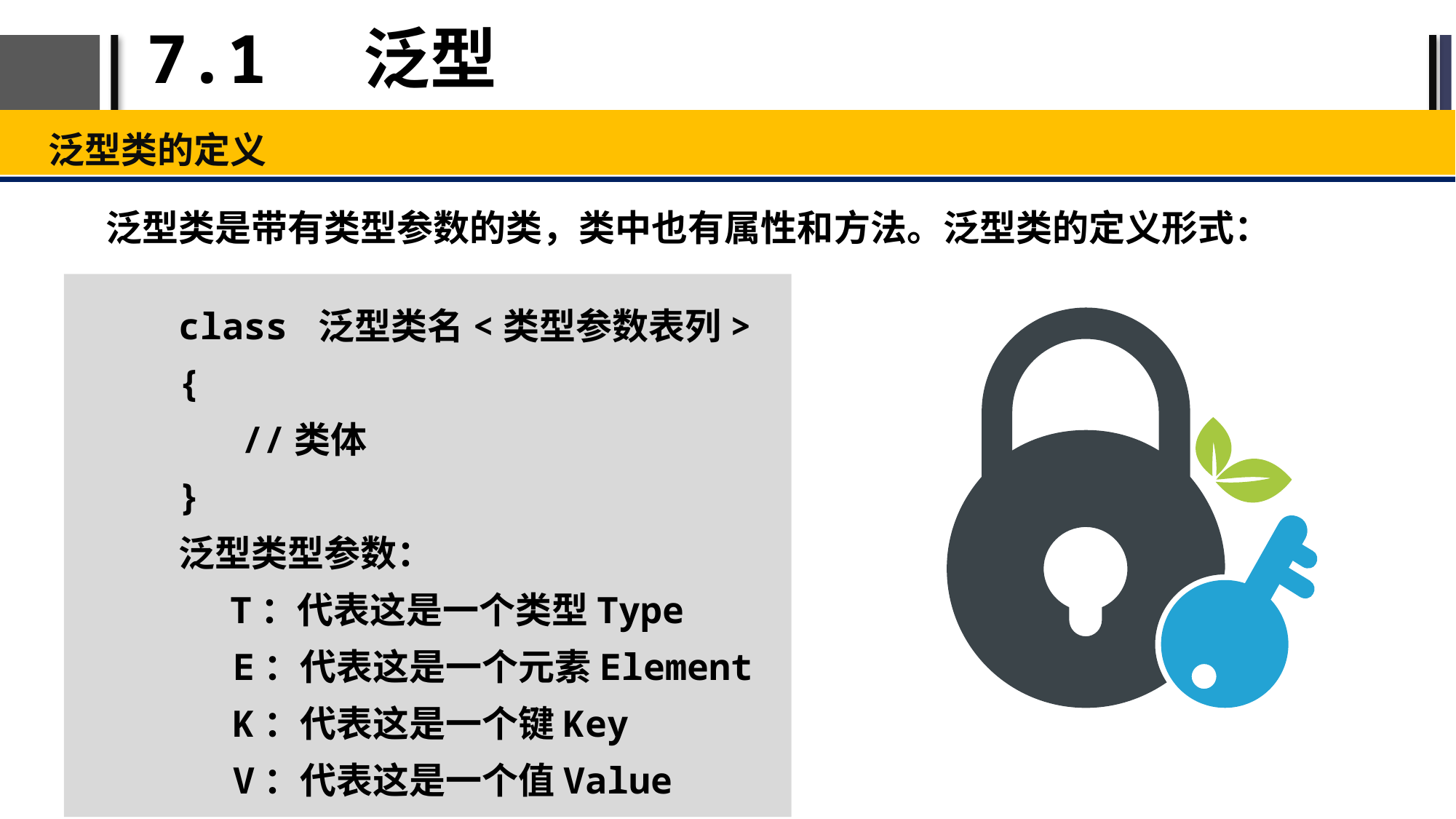

# 7.1  泛型

泛型类的定义
泛型类是带有类型参数的类，类中也有属性和方法。泛型类的定义形式：

class 泛型类名<类型参数表列>
{
//类体
}
泛型类型参数：
T：代表这是一个类型Type
E：代表这是一个元素Element
K：代表这是一个键Key
V：代表这是一个值Value